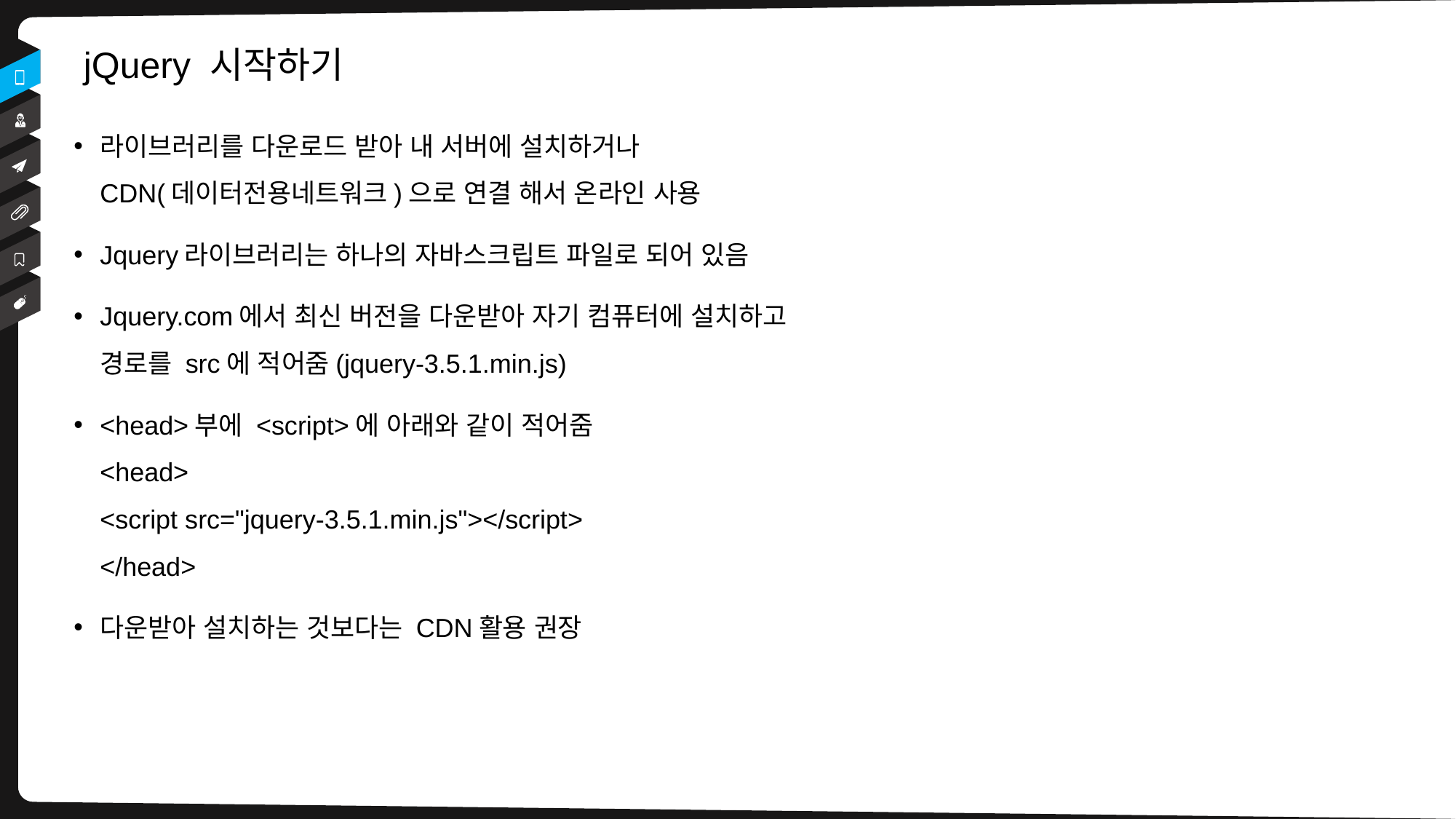

# jQuery 시작하기
라이브러리를 다운로드 받아 내 서버에 설치하거나
CDN(데이터전용네트워크)으로 연결 해서 온라인 사용
Jquery라이브러리는 하나의 자바스크립트 파일로 되어 있음
Jquery.com에서 최신 버전을 다운받아 자기 컴퓨터에 설치하고
경로를 src에 적어줌(jquery-3.5.1.min.js)
<head>부에 <script>에 아래와 같이 적어줌
<head>
<script src="jquery-3.5.1.min.js"></script>
</head>
다운받아 설치하는 것보다는 CDN활용 권장